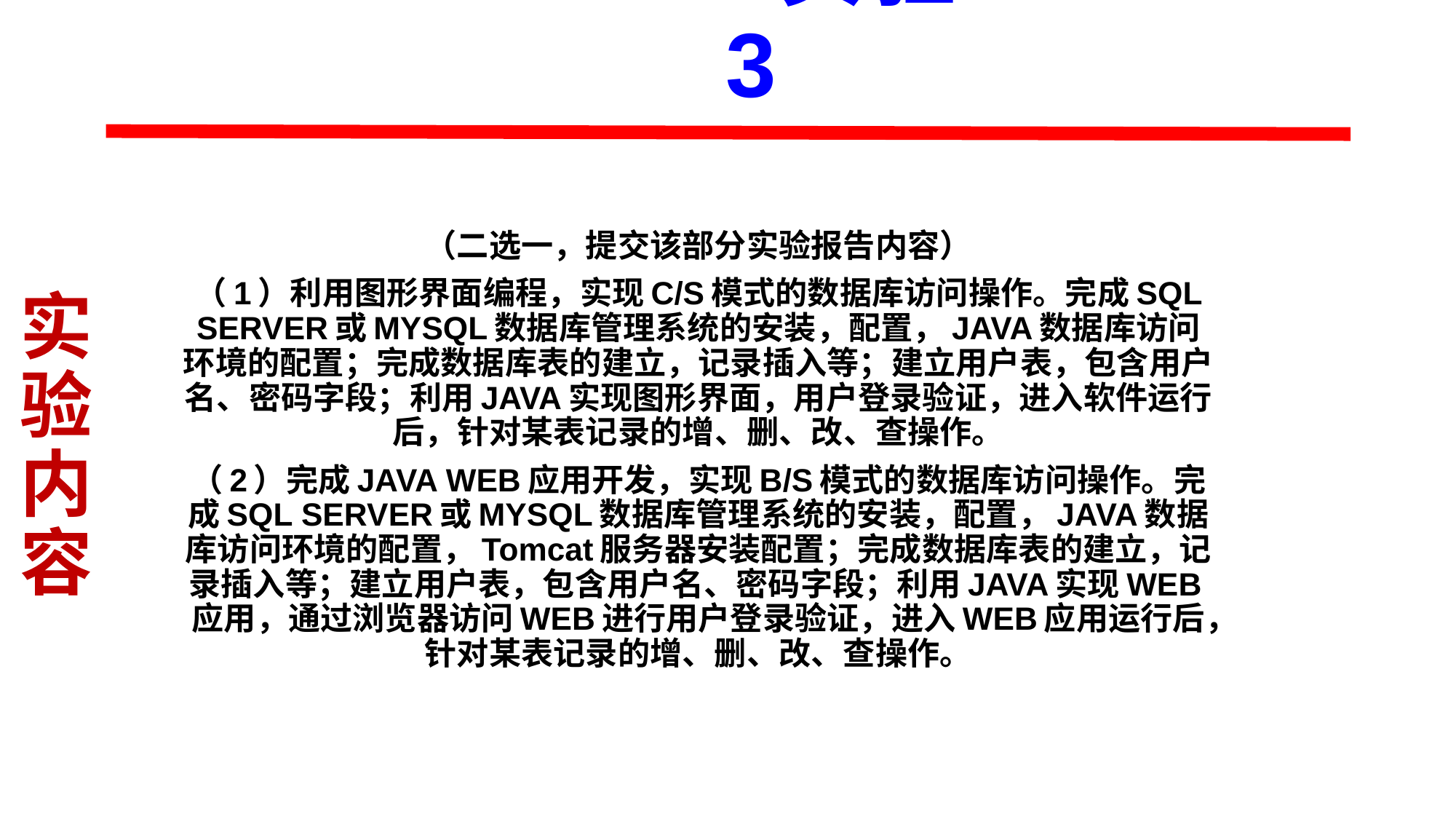

# JAVA实验3

（二选一，提交该部分实验报告内容）
（1）利用图形界面编程，实现C/S模式的数据库访问操作。完成SQL SERVER或MYSQL数据库管理系统的安装，配置，JAVA数据库访问环境的配置；完成数据库表的建立，记录插入等；建立用户表，包含用户名、密码字段；利用JAVA实现图形界面，用户登录验证，进入软件运行后，针对某表记录的增、删、改、查操作。
（2）完成JAVA WEB应用开发，实现B/S模式的数据库访问操作。完成SQL SERVER或MYSQL数据库管理系统的安装，配置，JAVA数据库访问环境的配置，Tomcat服务器安装配置；完成数据库表的建立，记录插入等；建立用户表，包含用户名、密码字段；利用JAVA实现WEB应用，通过浏览器访问WEB进行用户登录验证，进入WEB应用运行后，针对某表记录的增、删、改、查操作。
实验内容